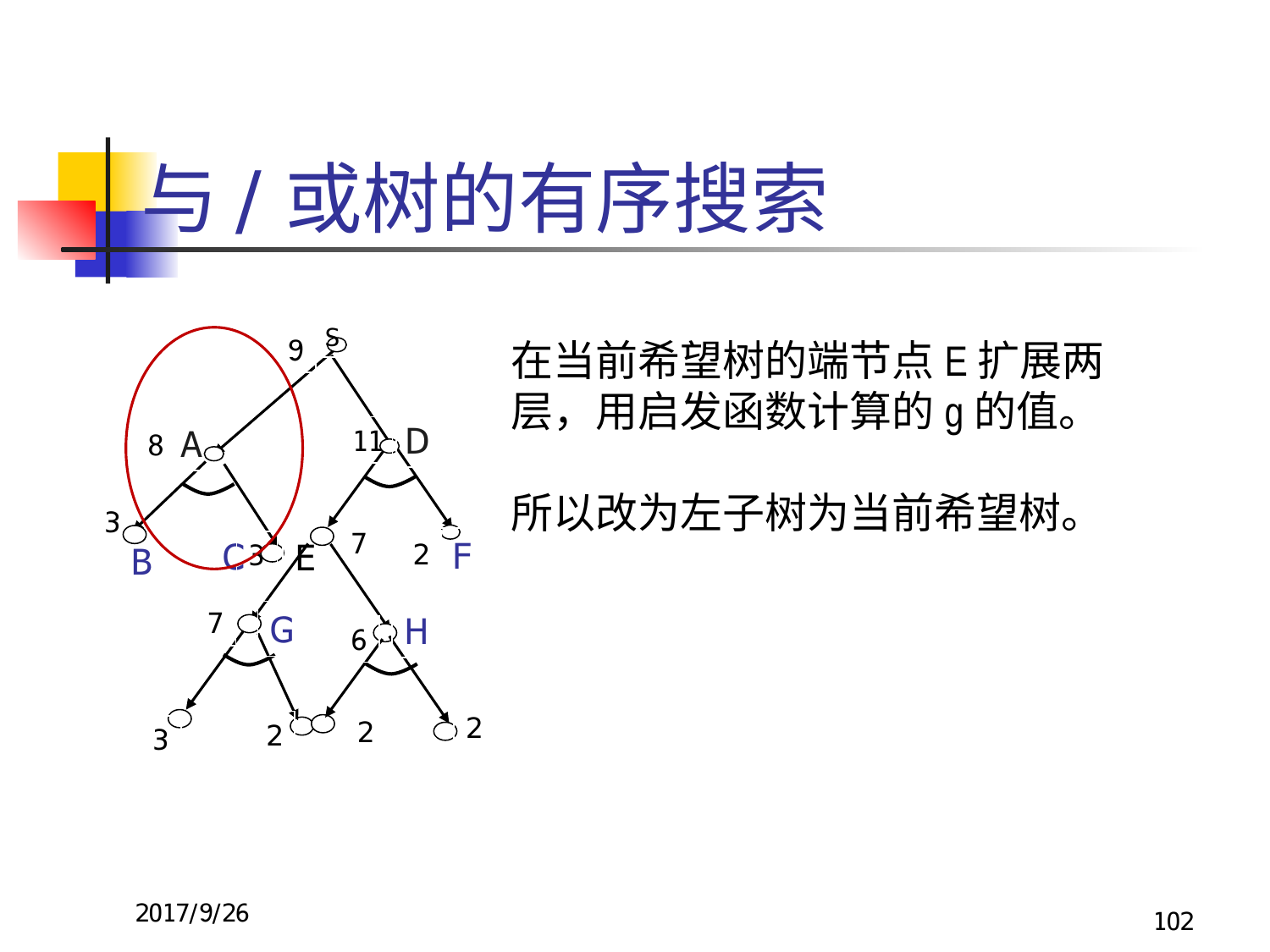

# 与/或树的有序搜索
S

B
9

在当前希望树的端节点E扩展两层，用启发函数计算的g的值。

所以改为左子树为当前希望树。

D
A
11
8

3
7

F
C
E
2
3

7
G
H

6

2
2

2

3

2017/9/26
102